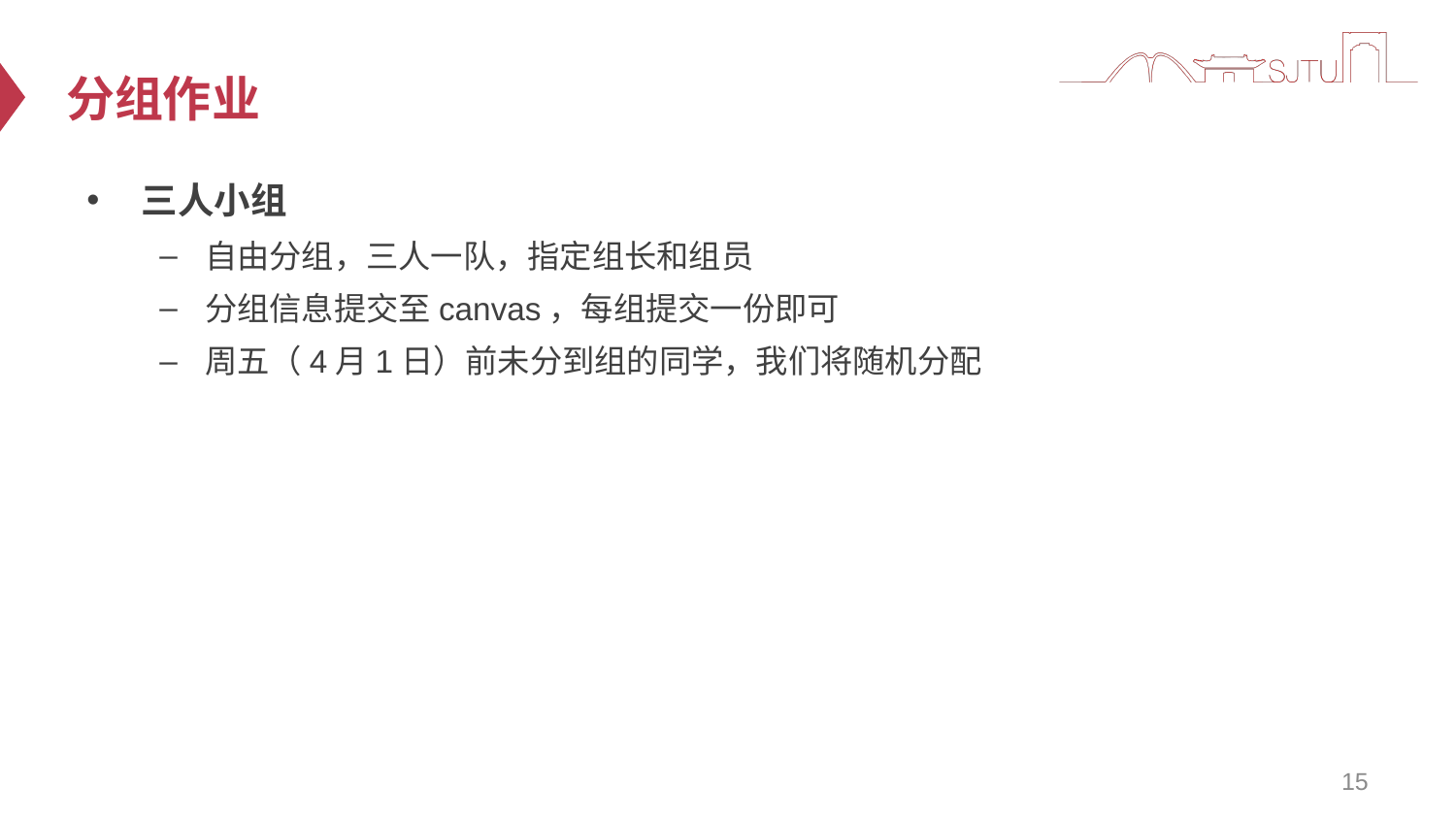

# 分组作业
三人小组
自由分组，三人一队，指定组长和组员
分组信息提交至canvas，每组提交一份即可
周五（4月1日）前未分到组的同学，我们将随机分配

15